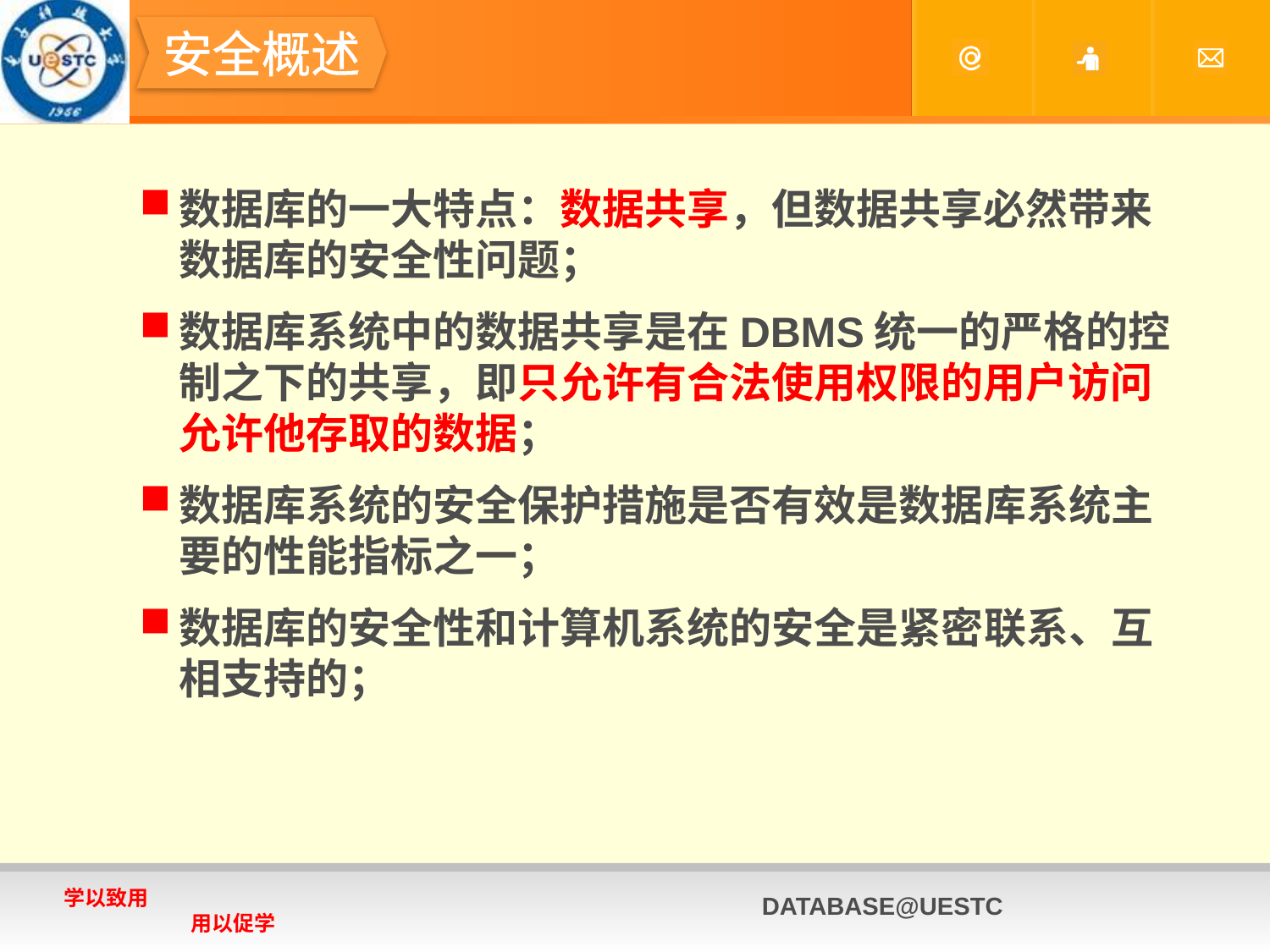

#
安全概述
数据库的一大特点：数据共享，但数据共享必然带来数据库的安全性问题；
数据库系统中的数据共享是在DBMS统一的严格的控制之下的共享，即只允许有合法使用权限的用户访问允许他存取的数据；
数据库系统的安全保护措施是否有效是数据库系统主要的性能指标之一；
数据库的安全性和计算机系统的安全是紧密联系、互相支持的；